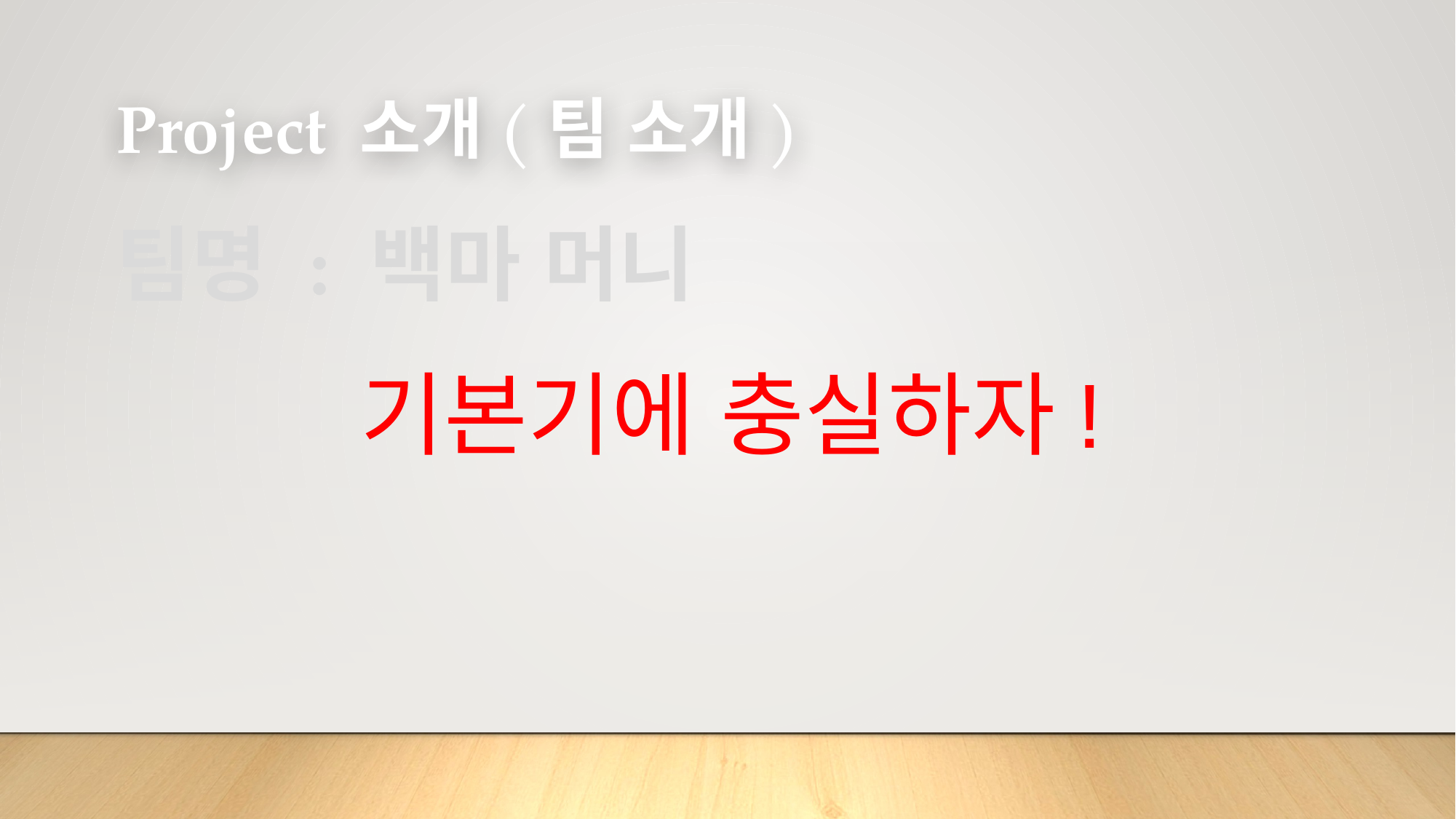

Project 소개(팀 소개)
팀명 : 백마 머니
기본기에 충실하자!